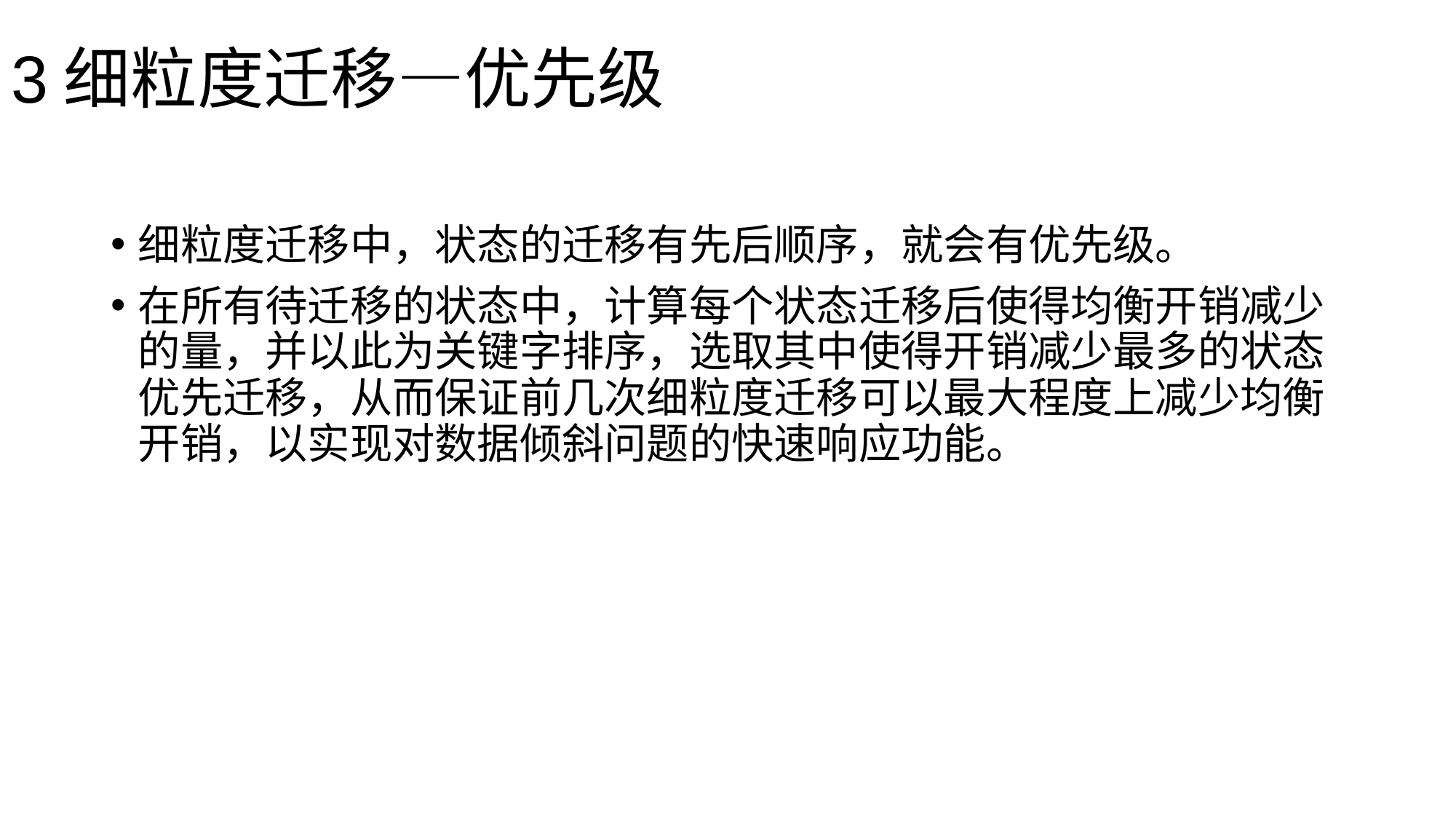

# 3细粒度迁移—优先级
细粒度迁移中，状态的迁移有先后顺序，就会有优先级。
在所有待迁移的状态中，计算每个状态迁移后使得均衡开销减少的量，并以此为关键字排序，选取其中使得开销减少最多的状态优先迁移，从而保证前几次细粒度迁移可以最大程度上减少均衡开销，以实现对数据倾斜问题的快速响应功能。